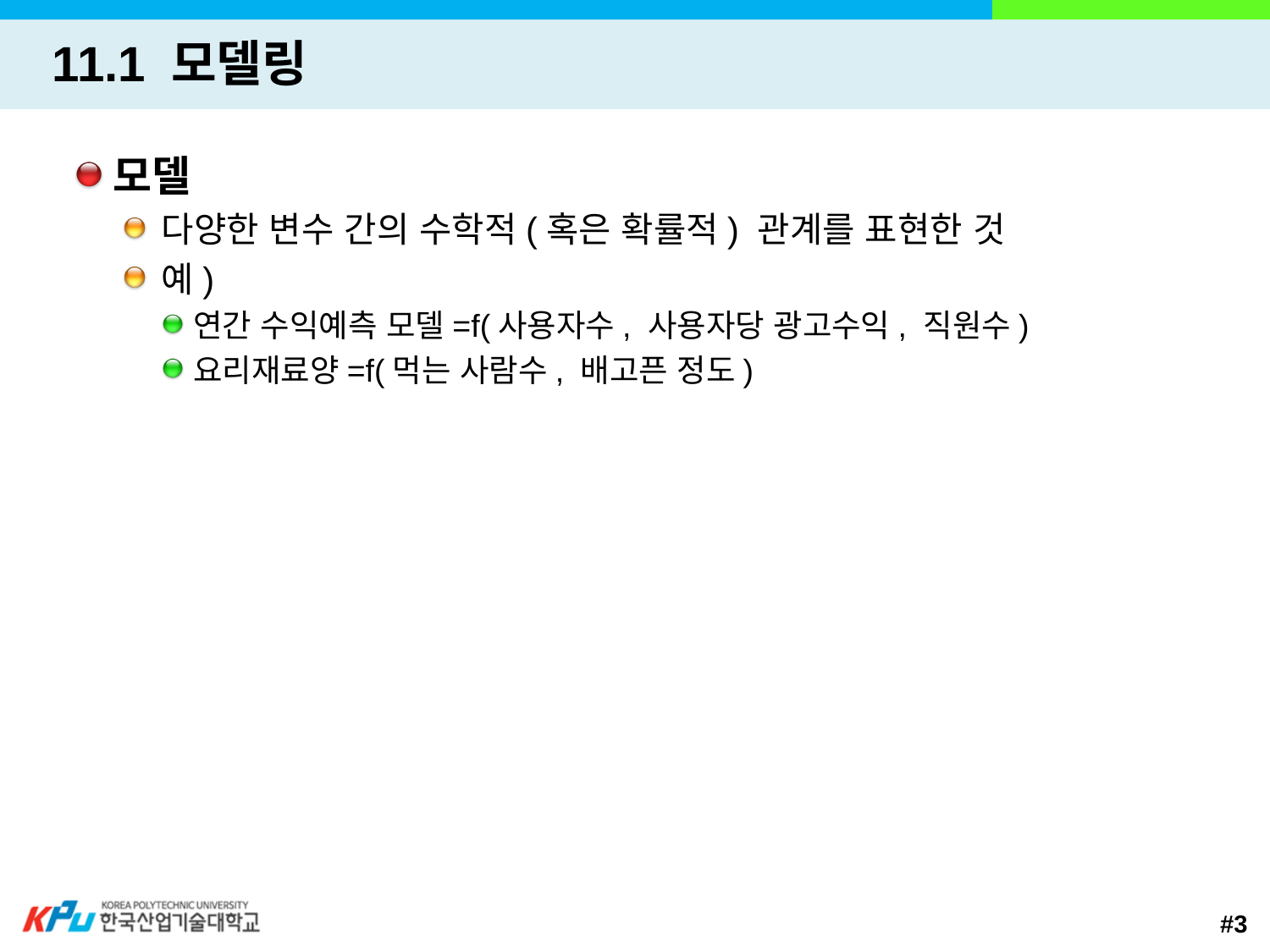

# 11.1 모델링
모델
다양한 변수 간의 수학적(혹은 확률적) 관계를 표현한 것
예)
연간 수익예측 모델=f(사용자수, 사용자당 광고수익, 직원수)
요리재료양=f(먹는 사람수, 배고픈 정도)